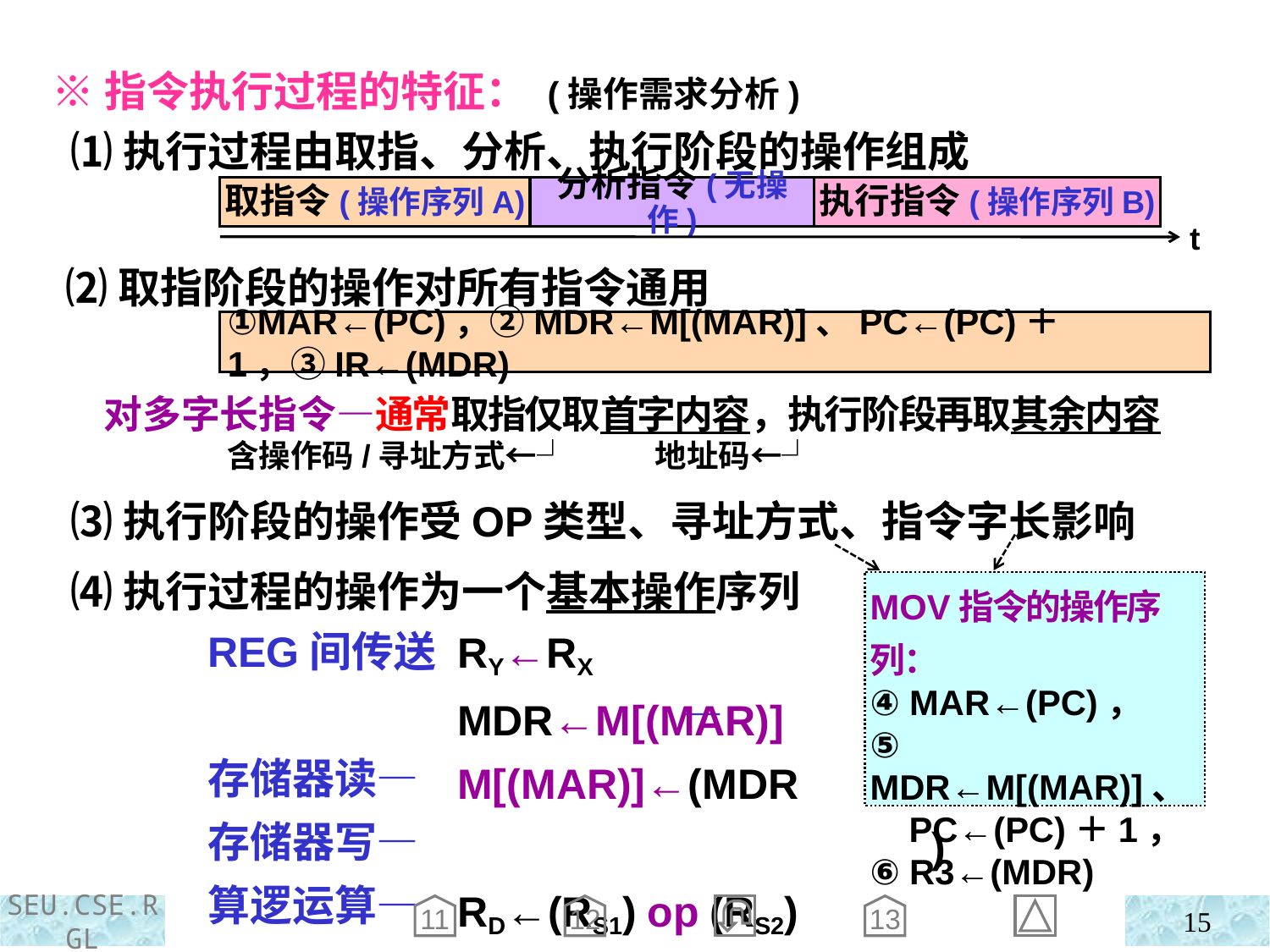

※指令执行过程的特征： (操作需求分析)
    ⑴执行过程由取指、分析、执行阶段的操作组成
取指令(操作序列A)
分析指令(无操作)
执行指令(操作序列B)
t
    ⑵取指阶段的操作对所有指令通用
①MAR←(PC)，②MDR←M[(MAR)]、PC←(PC)＋1，③IR←(MDR)
       对多字长指令—通常取指仅取首字内容，执行阶段再取其余内容
                          含操作码/寻址方式←┘            地址码←┘
    ⑶执行阶段的操作受OP类型、寻址方式、指令字长影响
MOV指令的操作序列：
④ MAR←(PC)，
⑤ MDR←M[(MAR)]、
    PC←(PC)＋1，
⑥ R3←(MDR)

    ⑷执行过程的操作为一个基本操作序列
REG间传送—
存储器读—
存储器写—
算逻运算—
RY←RX
MDR←M[(MAR)]
M[(MAR)]←(MDR)
RD←(RS1) op (RS2)

11
12
13
15